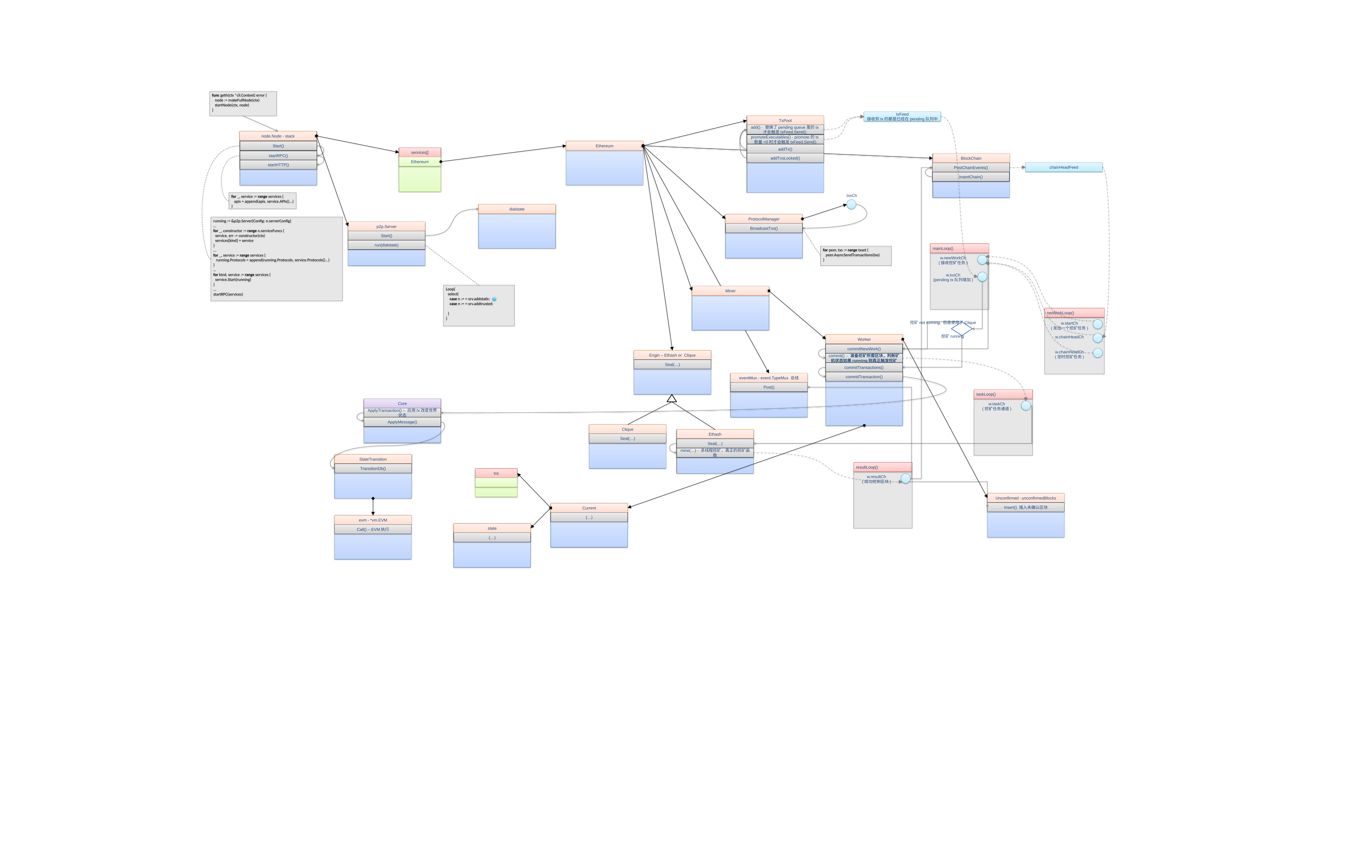

func geth(ctx *cli.Context) error {
   node := makeFullNode(ctx)
   startNode(ctx, node)
}
txFeed
接收到tx的都是已经在pending队列中

TxPool
add() - 替换了pending queue里的tx才会触发txFeed.Send()
promoteExecutables() - promote的tx数量>0时才会触发txFeed.Send()
addTx()
addTxsLocked()
node.Node - stack

Start()
startRPC()
startHTTP()

Ethereum

services[]
Ethereum

BlockChain
PostChainEvents()
InsertChain()
chainHeadFeed
txsCh

for _, service := range services {
   apis = append(apis, service.APIs()...)
}

dialstate

ProtocolManager
BroadcastTxs()
running := &p2p.Server{Config: n.serverConfig}
…
for _, constructor := range n.serviceFuncs {
  service, err := constructor(ctx)
  services[kind] = service
}
…
for _, service := range services {
   running.Protocols = append(running.Protocols, service.Protocols()...)
}
…
for kind, service := range services {
  service.Start(running)
}
…
startRPC(services)

p2p.Server
Start()
run(dialstate)
mainLoop()

w.newWorkCh
(接收挖矿任务)

w.txsCh
(pending tx队列增加)

for peer, txs := range txset {
   peer.AsyncSendTransactions(txs)
}
Loop{
  select{
    case n := <-srv.addstatic:
    case n := <-srv.addtrusted:

  }
}

Miner
netWorkLoop()

w.startCh
(发出一个挖矿任务)

w.chainHeadCh

w.chainHeadCh
(定时挖矿任务)

挖矿not running, 但是使用了Clique

挖矿running

Worker
commitNewWork()
commit()  - 准备挖矿所需区块，判断矿机状态如果running则真正触发挖矿
commitTransactions()
commitTransaction()

Engin – Ethash or  Clique
Seal(…)

eventMux - event.TypeMux 总线
Post()
taskLoop()

w.taskCh
(挖矿任务通道)

Core
ApplyTransaction() – 应用tx改变世界状态
ApplyMessage()

Clique
Seal(…)

Ethash
Seal(…)
mine(…) - 多线程挖矿，真正的挖矿函数

StateTransition
TransitionDb()
resultLoop()

w.resultCh
(成功挖到区块)

txs

Unconfirmed - unconfirmedBlocks
Insert() 插入未确认区块

Current
(…)

evm - *vm.EVM
Call() – EVM执行

state
(…)